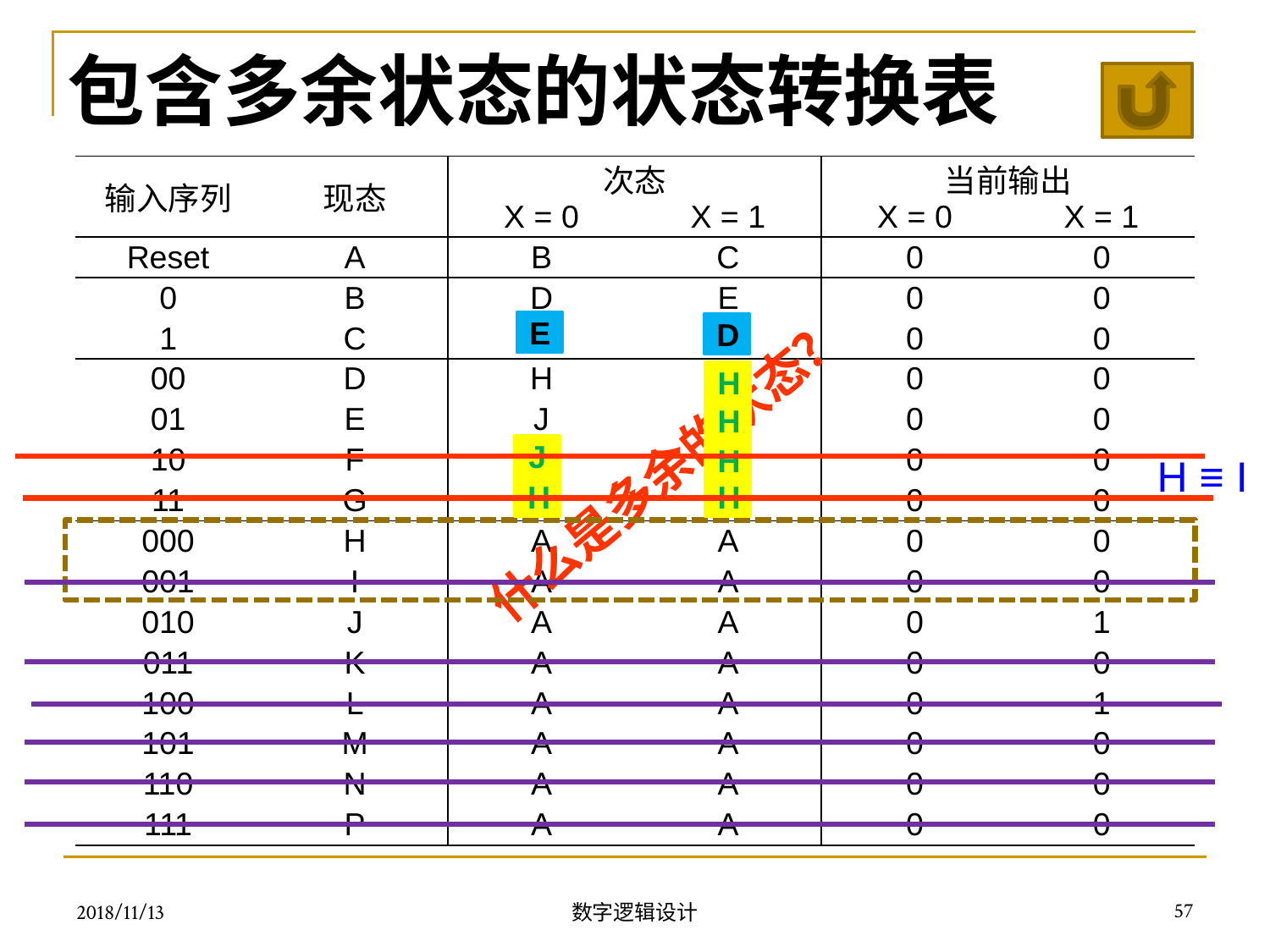

包含多余状态的状态转换表

| 输入序列 | 现态 | 次态 |  | 当前输出 |  |
| --- | --- | --- | --- | --- | --- |
|  |  | X = 0 | X = 1 | X = 0 | X = 1 |
| Reset | A | B | C | 0 | 0 |
| 0 | B | D | E | 0 | 0 |
| 1 | C | F | G | 0 | 0 |
| 00 | D | H | I | 0 | 0 |
| 01 | E | J | K | 0 | 0 |
| 10 | F | L | M | 0 | 0 |
| 11 | G | N | P | 0 | 0 |
| 000 | H | A | A | 0 | 0 |
| 001 | I | A | A | 0 | 0 |
| 010 | J | A | A | 0 | 1 |
| 011 | K | A | A | 0 | 0 |
| 100 | L | A | A | 0 | 1 |
| 101 | M | A | A | 0 | 0 |
| 110 | N | A | A | 0 | 0 |
| 111 | P | A | A | 0 | 0 |
E
D
H
H
什么是多余的状态？
J
H
H ≡ I
H
H

2018/11/13
57
数字逻辑设计